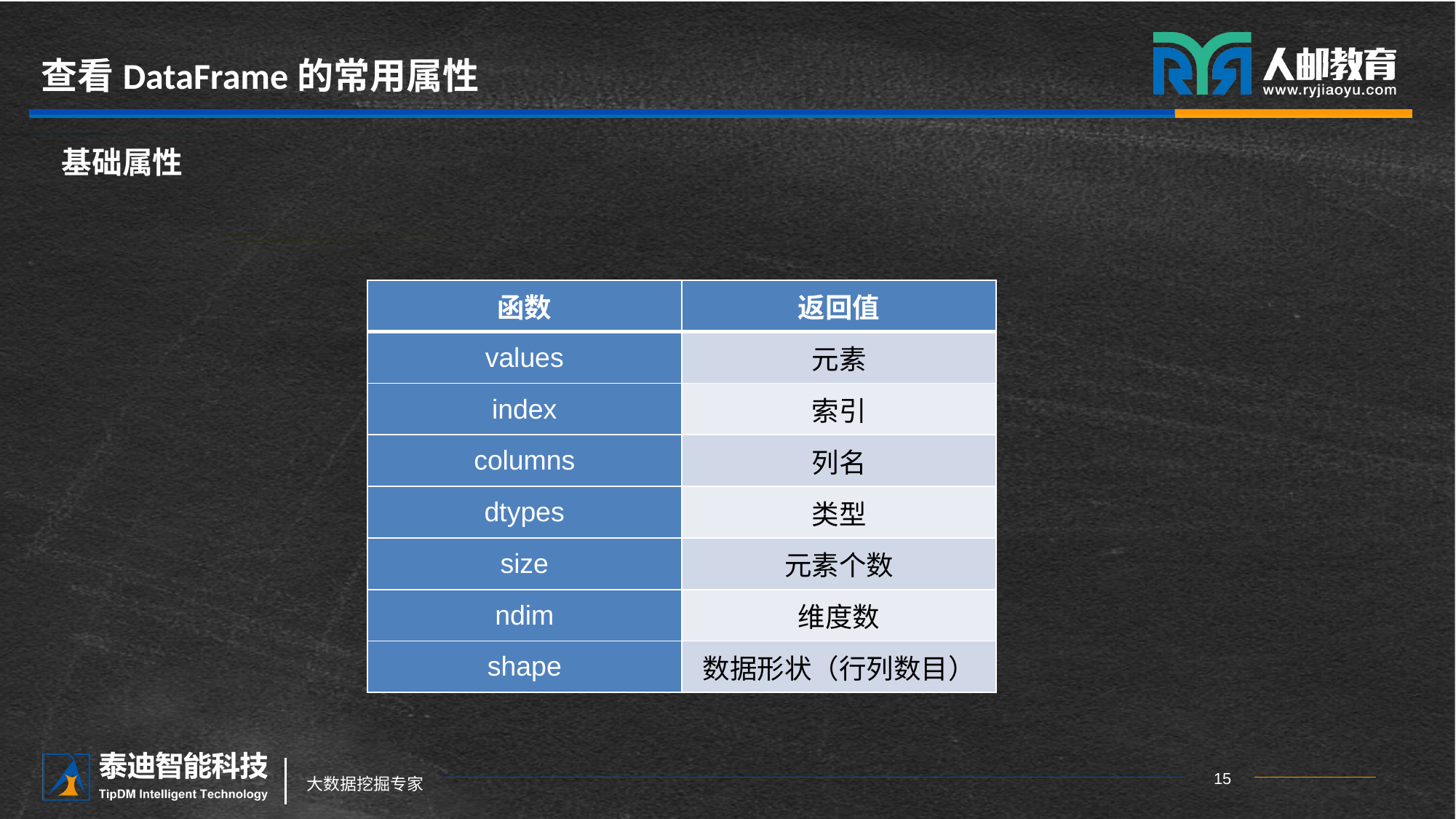

# 查看DataFrame的常用属性
基础属性
| 函数 | 返回值 |
| --- | --- |
| values | 元素 |
| index | 索引 |
| columns | 列名 |
| dtypes | 类型 |
| size | 元素个数 |
| ndim | 维度数 |
| shape | 数据形状（行列数目） |